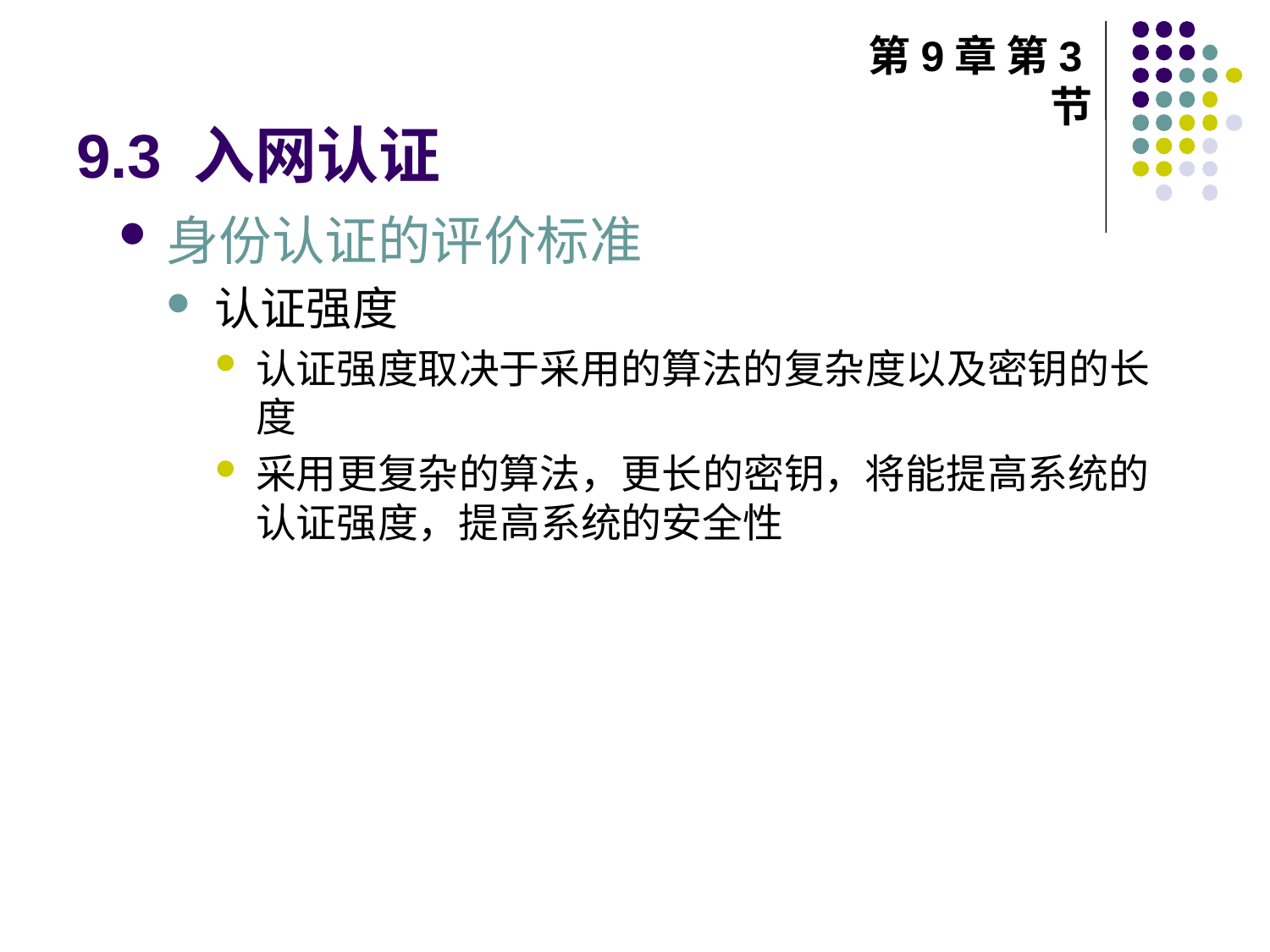

# 9.3 入网认证
第9章 第3节
身份认证的评价标准
认证强度
认证强度取决于采用的算法的复杂度以及密钥的长度
采用更复杂的算法，更长的密钥，将能提高系统的认证强度，提高系统的安全性